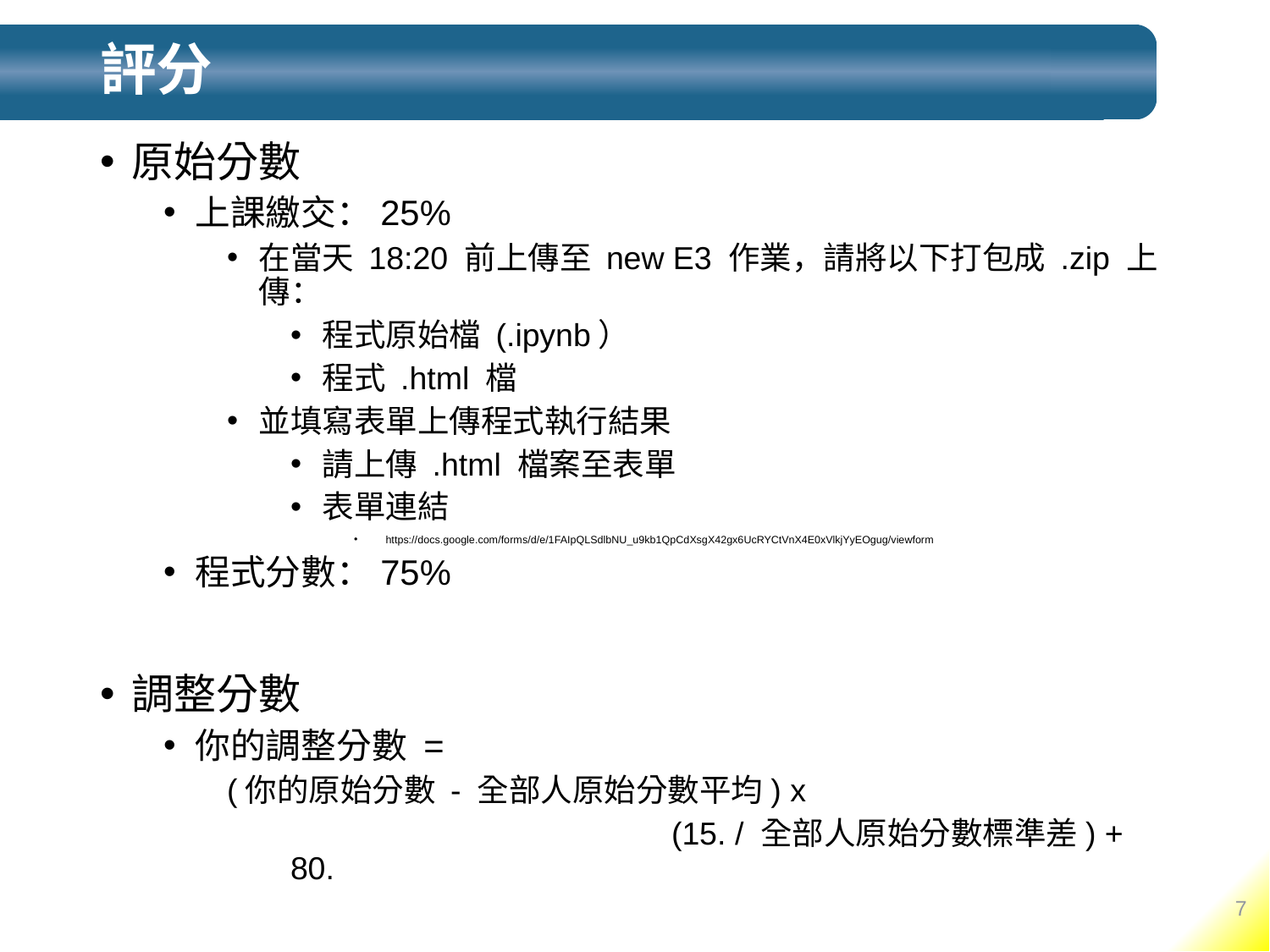

# 評分
原始分數
上課繳交：25%
在當天 18:20 前上傳至 new E3 作業，請將以下打包成 .zip 上傳：
程式原始檔 (.ipynb）
程式 .html 檔
並填寫表單上傳程式執行結果
請上傳 .html 檔案至表單
表單連結
https://docs.google.com/forms/d/e/1FAIpQLSdlbNU_u9kb1QpCdXsgX42gx6UcRYCtVnX4E0xVlkjYyEOgug/viewform
程式分數：75%

調整分數
你的調整分數 =
(你的原始分數 - 全部人原始分數平均) x
			(15. / 全部人原始分數標準差) + 80.
7